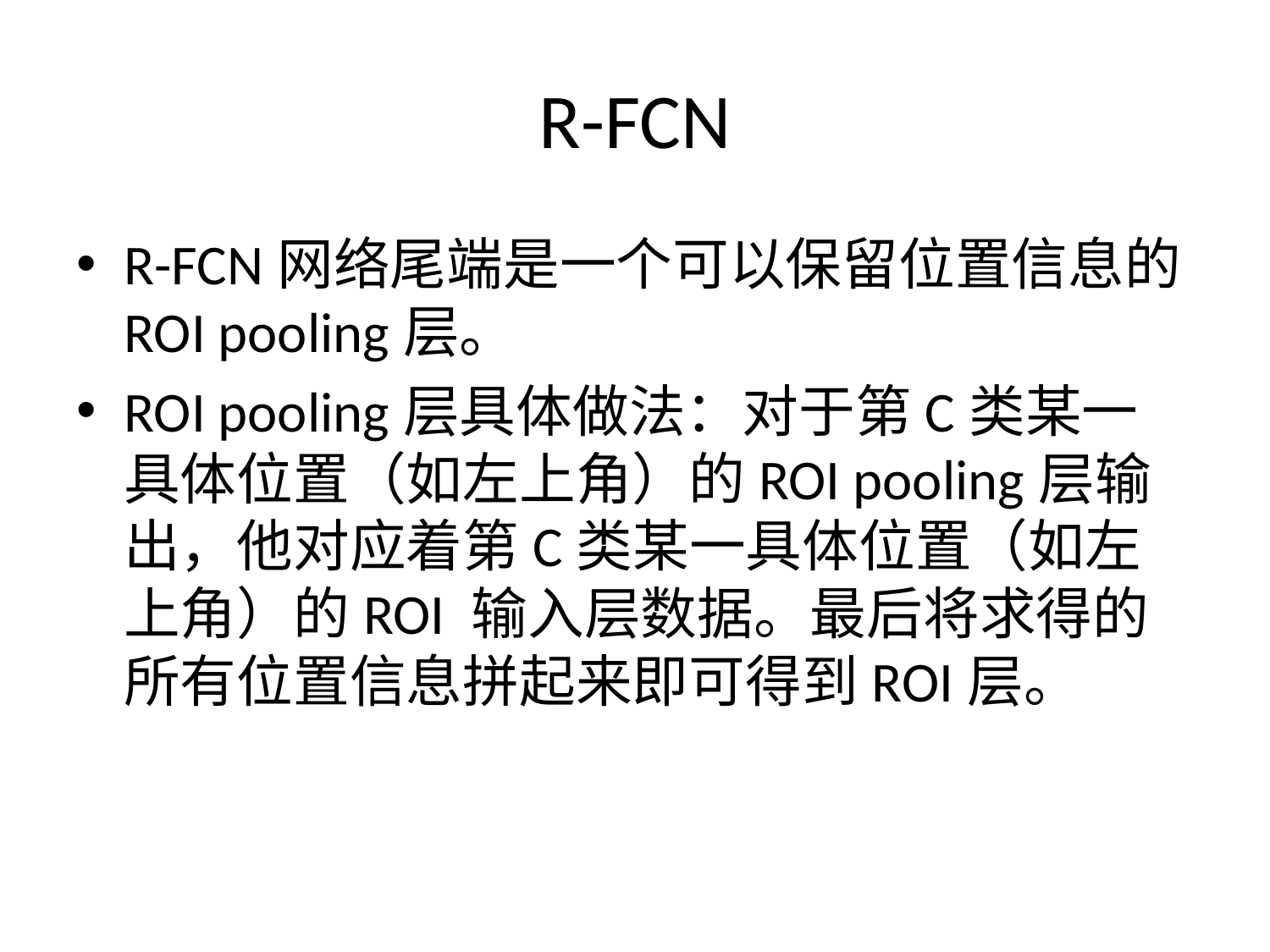

# R-FCN
R-FCN网络尾端是一个可以保留位置信息的ROI pooling层。
ROI pooling层具体做法：对于第C类某一具体位置（如左上角）的ROI pooling层输出，他对应着第C类某一具体位置（如左上角）的ROI 输入层数据。最后将求得的所有位置信息拼起来即可得到ROI层。